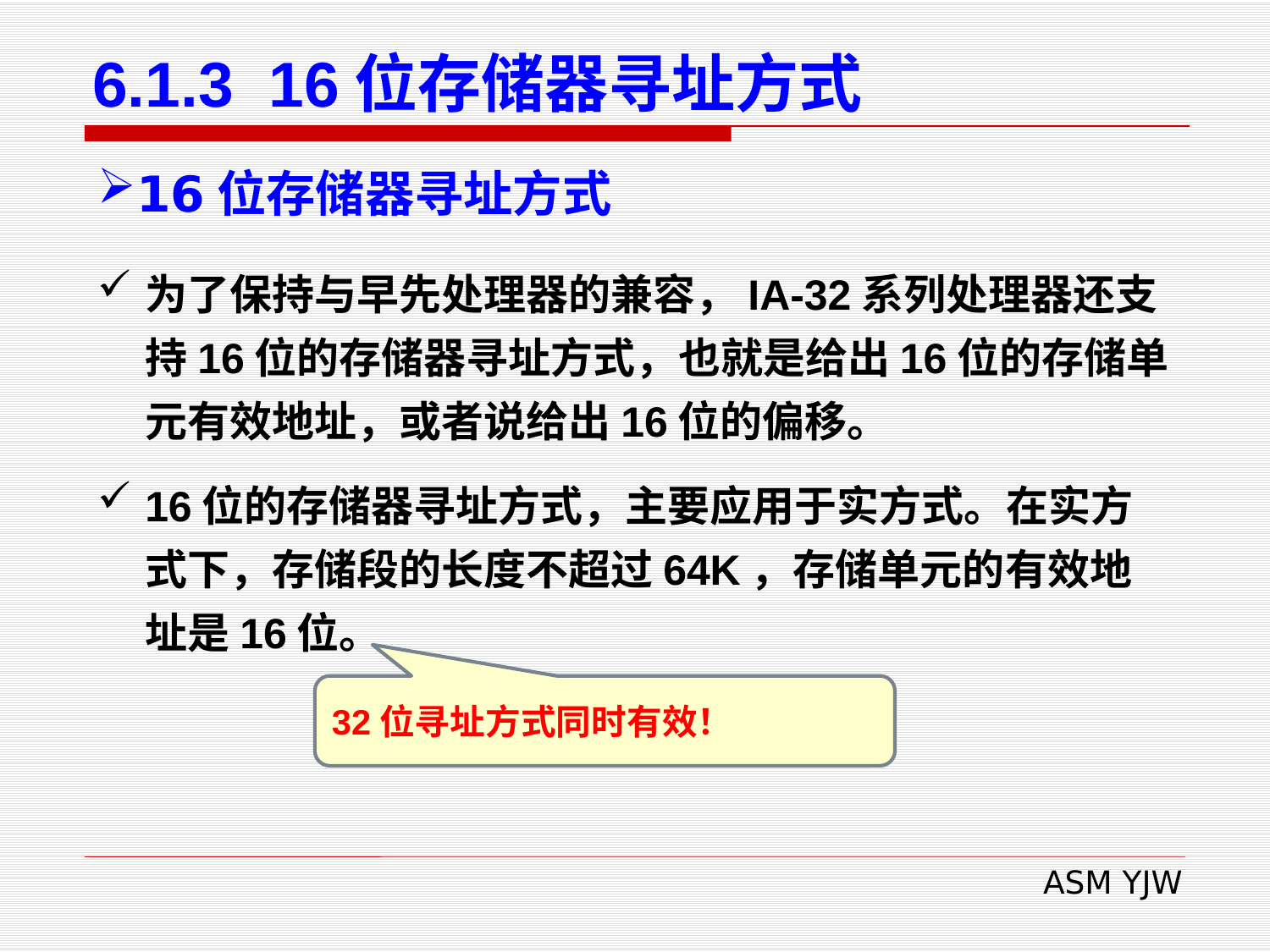

# 6.1.3  16位存储器寻址方式
16位存储器寻址方式
为了保持与早先处理器的兼容，IA-32系列处理器还支持16位的存储器寻址方式，也就是给出16位的存储单元有效地址，或者说给出16位的偏移。
16位的存储器寻址方式，主要应用于实方式。在实方式下，存储段的长度不超过64K，存储单元的有效地址是16位。
32位寻址方式同时有效！